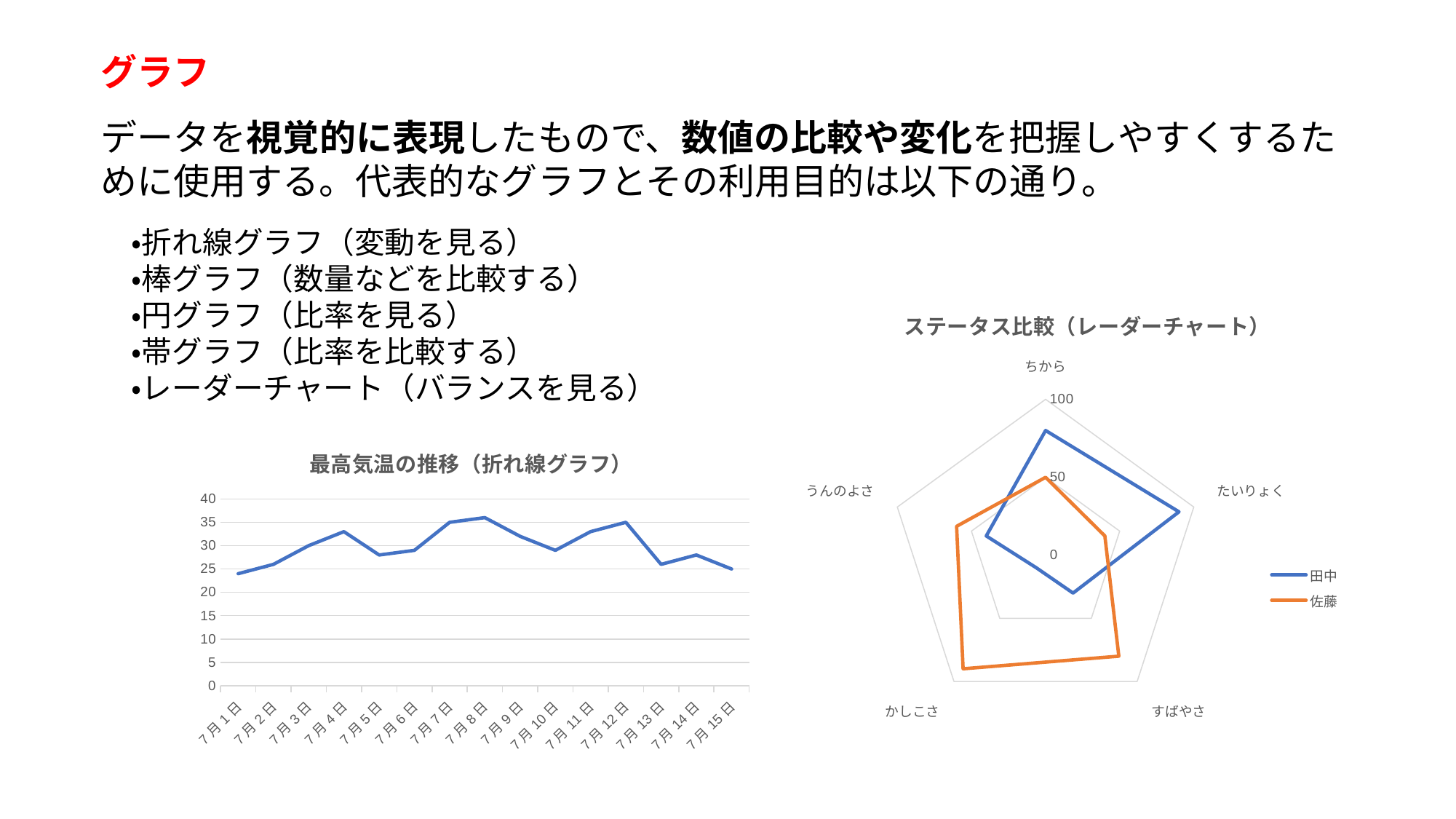

グラフ

データを視覚的に表現したもので、数値の比較や変化を把握しやすくするために使用する。代表的なグラフとその利用目的は以下の通り。

　・折れ線グラフ（変動を見る）
　・棒グラフ（数量などを比較する）
　・円グラフ（比率を見る）
　・帯グラフ（比率を比較する）
　・レーダーチャート（バランスを見る）

### Chart: ステータス比較（レーダーチャート）

| Category | 田中 | 佐藤 |
|---|---|---|
| ちから | 80.0 | 50.0 |
| たいりょく | 90.0 | 40.0 |
| すばやさ | 30.0 | 80.0 |
| かしこさ | 10.0 | 90.0 |
| うんのよさ | 40.0 | 60.0 |

### Chart: 最高気温の推移（折れ線グラフ）

| Category | 最高気温 |
|---|---|
| 45474 | 24.0 |
| 45475 | 26.0 |
| 45476 | 30.0 |
| 45477 | 33.0 |
| 45478 | 28.0 |
| 45479 | 29.0 |
| 45480 | 35.0 |
| 45481 | 36.0 |
| 45482 | 32.0 |
| 45483 | 29.0 |
| 45484 | 33.0 |
| 45485 | 35.0 |
| 45486 | 26.0 |
| 45487 | 28.0 |
| 45488 | 25.0 |